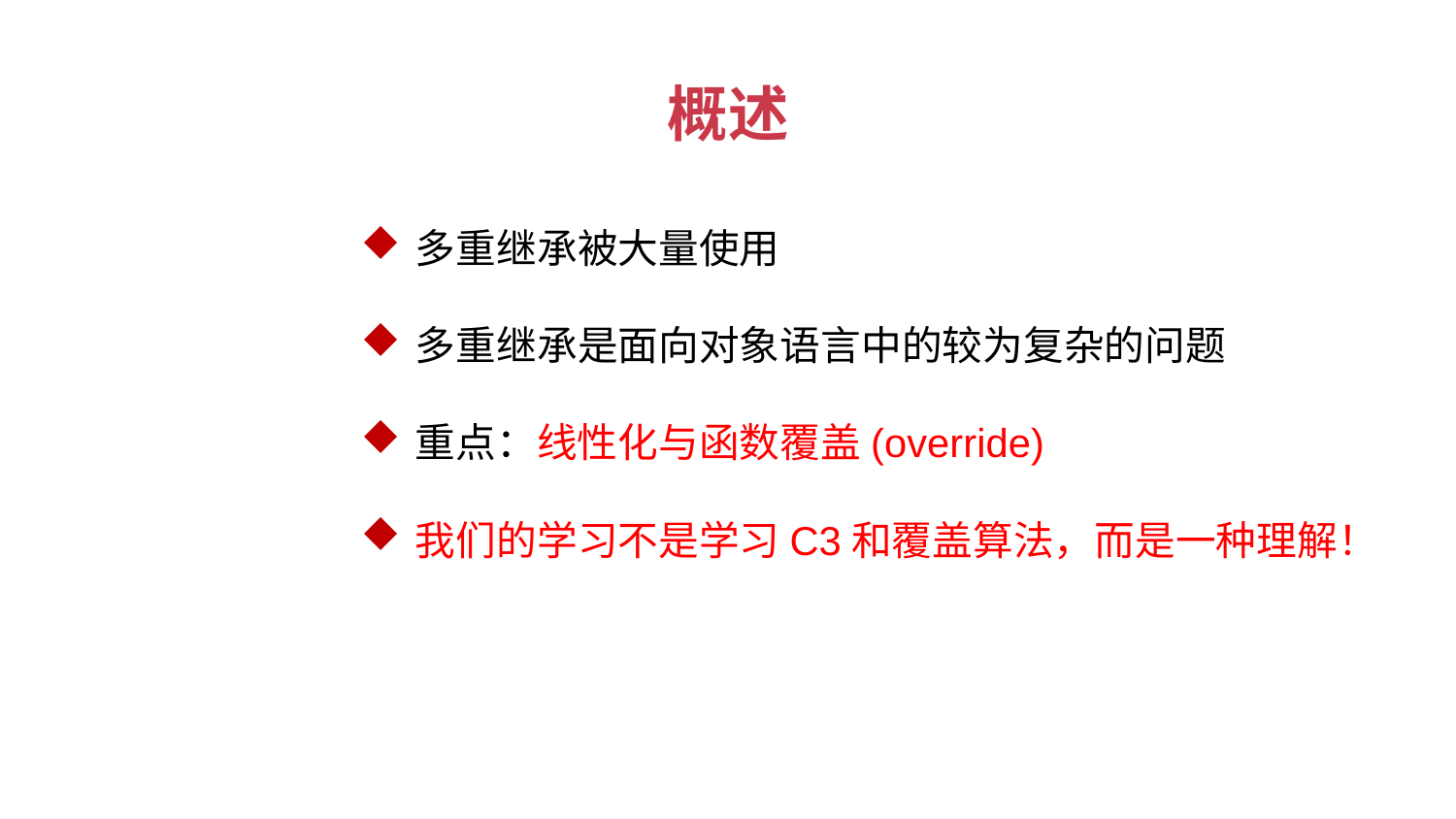

概述
多重继承被大量使用
多重继承是面向对象语言中的较为复杂的问题
重点：线性化与函数覆盖(override)
我们的学习不是学习C3和覆盖算法，而是一种理解！